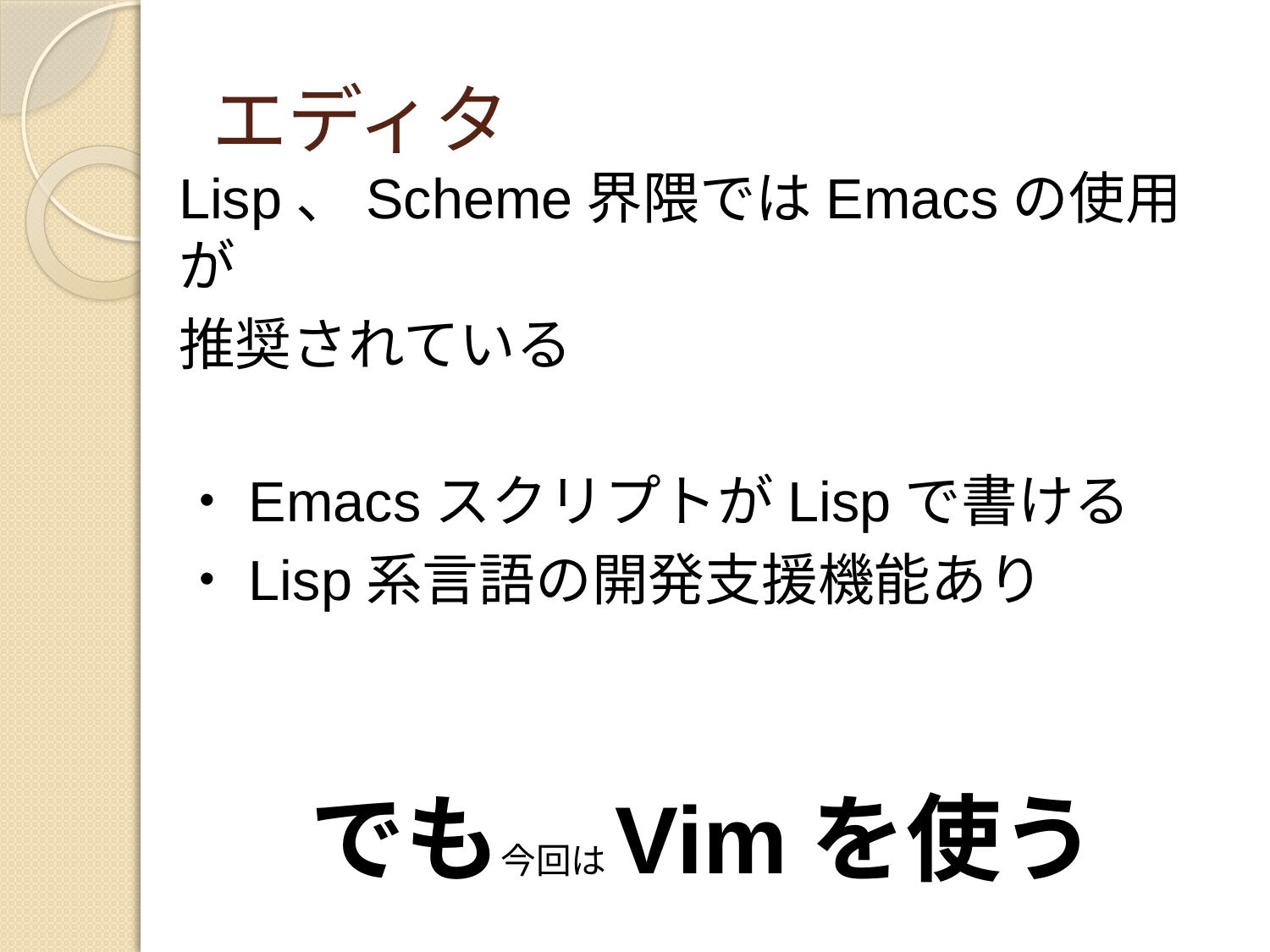

# エディタ
Lisp、Scheme界隈ではEmacsの使用が
推奨されている

・EmacsスクリプトがLispで書ける
・Lisp系言語の開発支援機能あり

でも今回はVimを使う